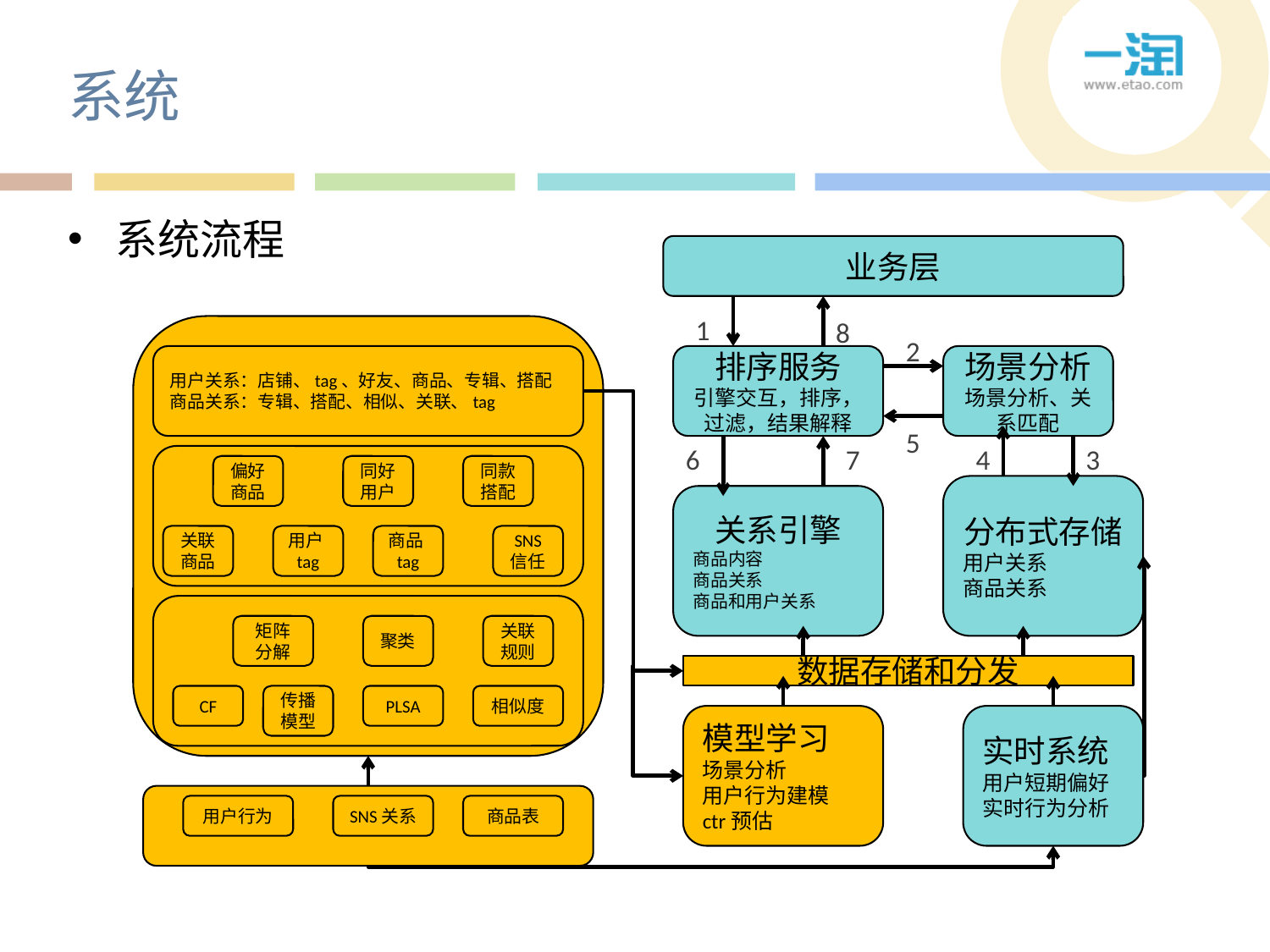

# 系统
系统流程

业务层
1
8

2
用户关系：店铺、tag、好友、商品、专辑、搭配
商品关系：专辑、搭配、相似、关联、tag
排序服务
引擎交互，排序，过滤，结果解释
场景分析
场景分析、关系匹配
5
6
7
4
3

偏好商品
同好用户
同款搭配
分布式存储
用户关系
商品关系
关系引擎
商品内容
商品关系
商品和用户关系
关联商品
用户tag
商品tag
SNS
信任

矩阵分解
聚类
关联
规则
数据存储和分发
CF
传播模型
PLSA
相似度
模型学习
场景分析
用户行为建模
ctr预估
实时系统
用户短期偏好
实时行为分析

用户行为
SNS关系
商品表